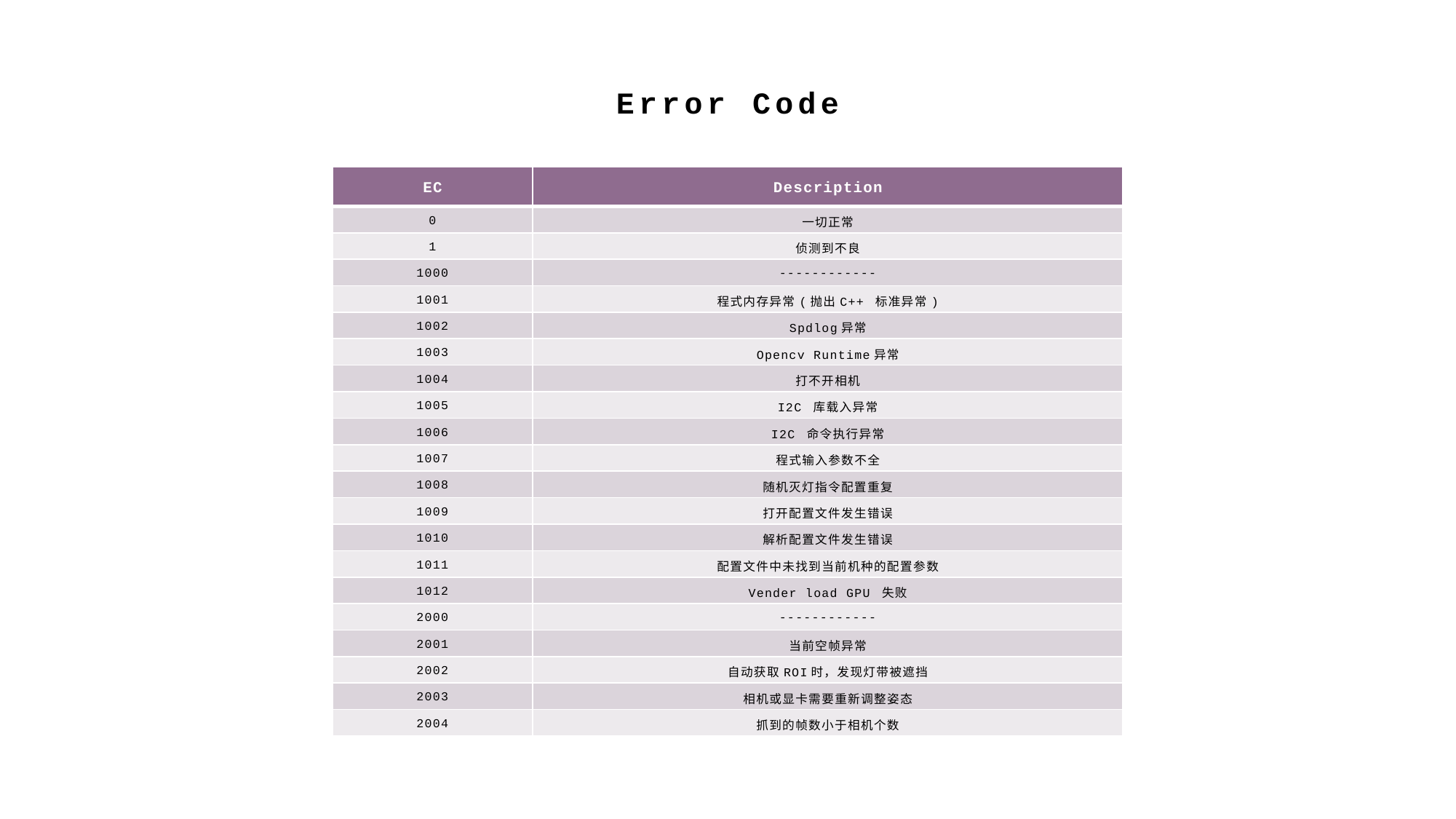

# Error Code
| EC | Description |
| --- | --- |
| 0 | 一切正常 |
| 1 | 侦测到不良 |
| 1000 | ------------ |
| 1001 | 程式内存异常(抛出C++ 标准异常) |
| 1002 | Spdlog异常 |
| 1003 | Opencv Runtime异常 |
| 1004 | 打不开相机 |
| 1005 | I2C 库载入异常 |
| 1006 | I2C 命令执行异常 |
| 1007 | 程式输入参数不全 |
| 1008 | 随机灭灯指令配置重复 |
| 1009 | 打开配置文件发生错误 |
| 1010 | 解析配置文件发生错误 |
| 1011 | 配置文件中未找到当前机种的配置参数 |
| 1012 | Vender load GPU 失败 |
| 2000 | ------------ |
| 2001 | 当前空帧异常 |
| 2002 | 自动获取ROI时，发现灯带被遮挡 |
| 2003 | 相机或显卡需要重新调整姿态 |
| 2004 | 抓到的帧数小于相机个数 |